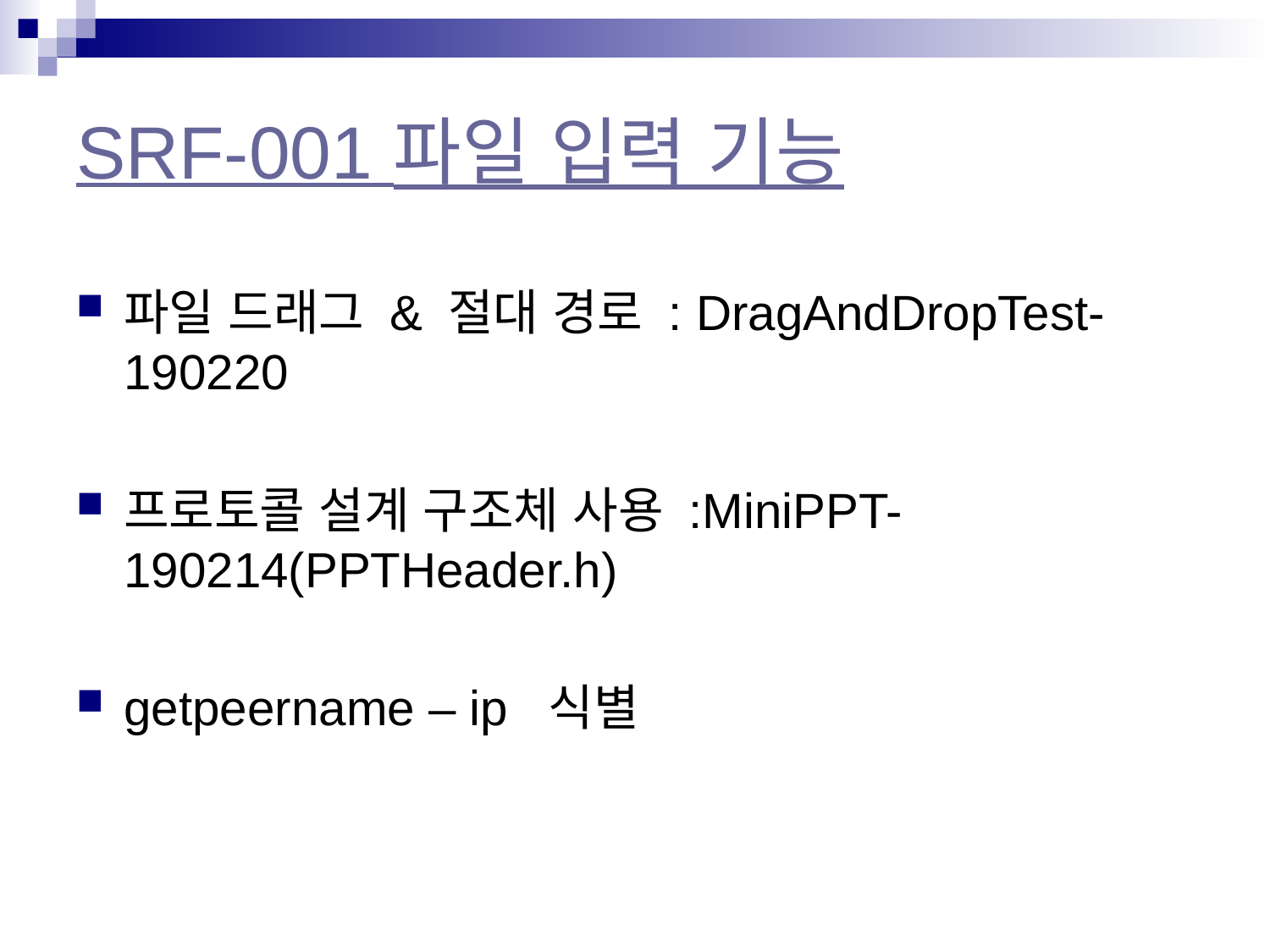

# SRF-001 파일 입력 기능
파일 드래그 & 절대 경로 : DragAndDropTest-190220

프로토콜 설계 구조체 사용 :MiniPPT-190214(PPTHeader.h)

getpeername – ip  식별